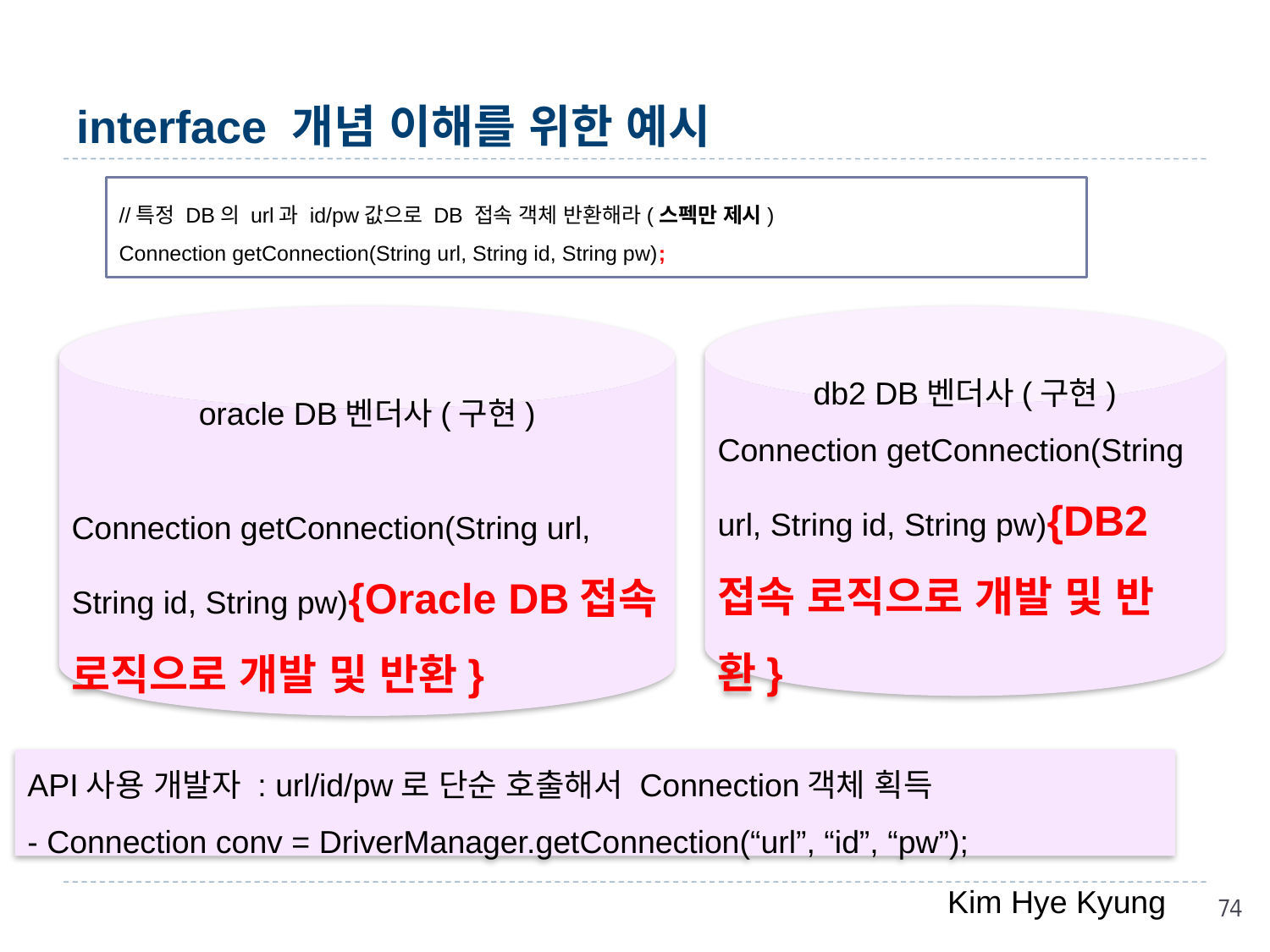

# interface 개념 이해를 위한 예시
//특정 DB의 url과 id/pw값으로 DB 접속 객체 반환해라(스펙만 제시)
Connection getConnection(String url, String id, String pw);
db2 DB벤더사(구현)
Connection getConnection(String url, String id, String pw){DB2접속 로직으로 개발 및 반환}
oracle DB벤더사(구현)

Connection getConnection(String url, String id, String pw){Oracle DB접속 로직으로 개발 및 반환}
API사용 개발자 : url/id/pw로 단순 호출해서 Connection객체 획득
- Connection conv = DriverManager.getConnection(“url”, “id”, “pw”);
74